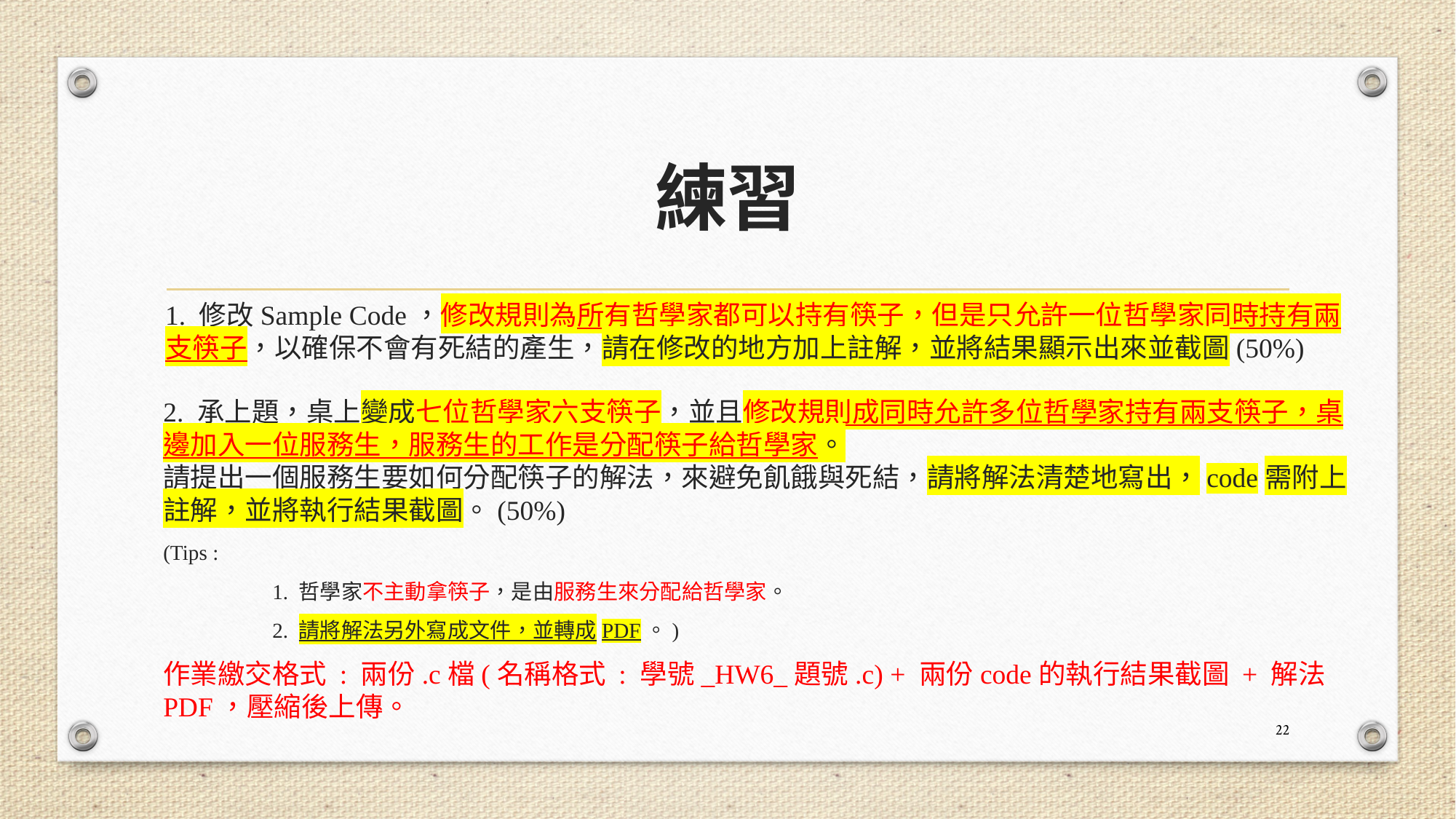

# 練習
1. 修改Sample Code，修改規則為所有哲學家都可以持有筷子，但是只允許一位哲學家同時持有兩支筷子，以確保不會有死結的產生，請在修改的地方加上註解，並將結果顯示出來並截圖(50%)
2. 承上題，桌上變成七位哲學家六支筷子，並且修改規則成同時允許多位哲學家持有兩支筷子，桌邊加入一位服務生，服務生的工作是分配筷子給哲學家。
請提出一個服務生要如何分配筷子的解法，來避免飢餓與死結，請將解法清楚地寫出，code需附上註解，並將執行結果截圖。(50%)
(Tips :
	1. 哲學家不主動拿筷子，是由服務生來分配給哲學家。
	2. 請將解法另外寫成文件，並轉成PDF。)
作業繳交格式 : 兩份.c檔(名稱格式 : 學號_HW6_題號.c) + 兩份code的執行結果截圖 + 解法PDF，壓縮後上傳。
22